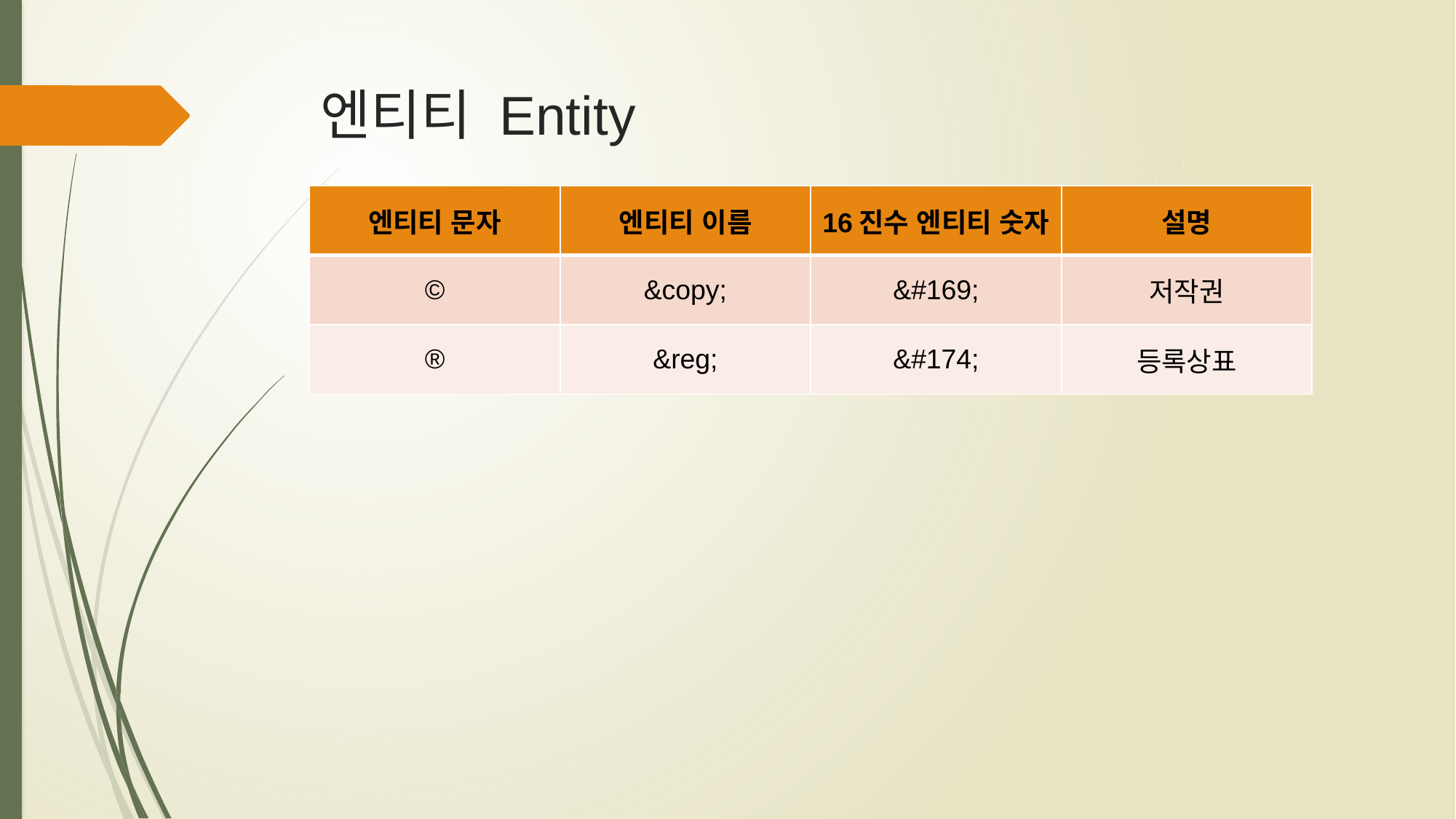

# 엔티티 Entity
| 엔티티 문자 | 엔티티 이름 | 16진수 엔티티 숫자 | 설명 |
| --- | --- | --- | --- |
| © | &copy; | &#169; | 저작권 |
| ® | &reg; | &#174; | 등록상표 |